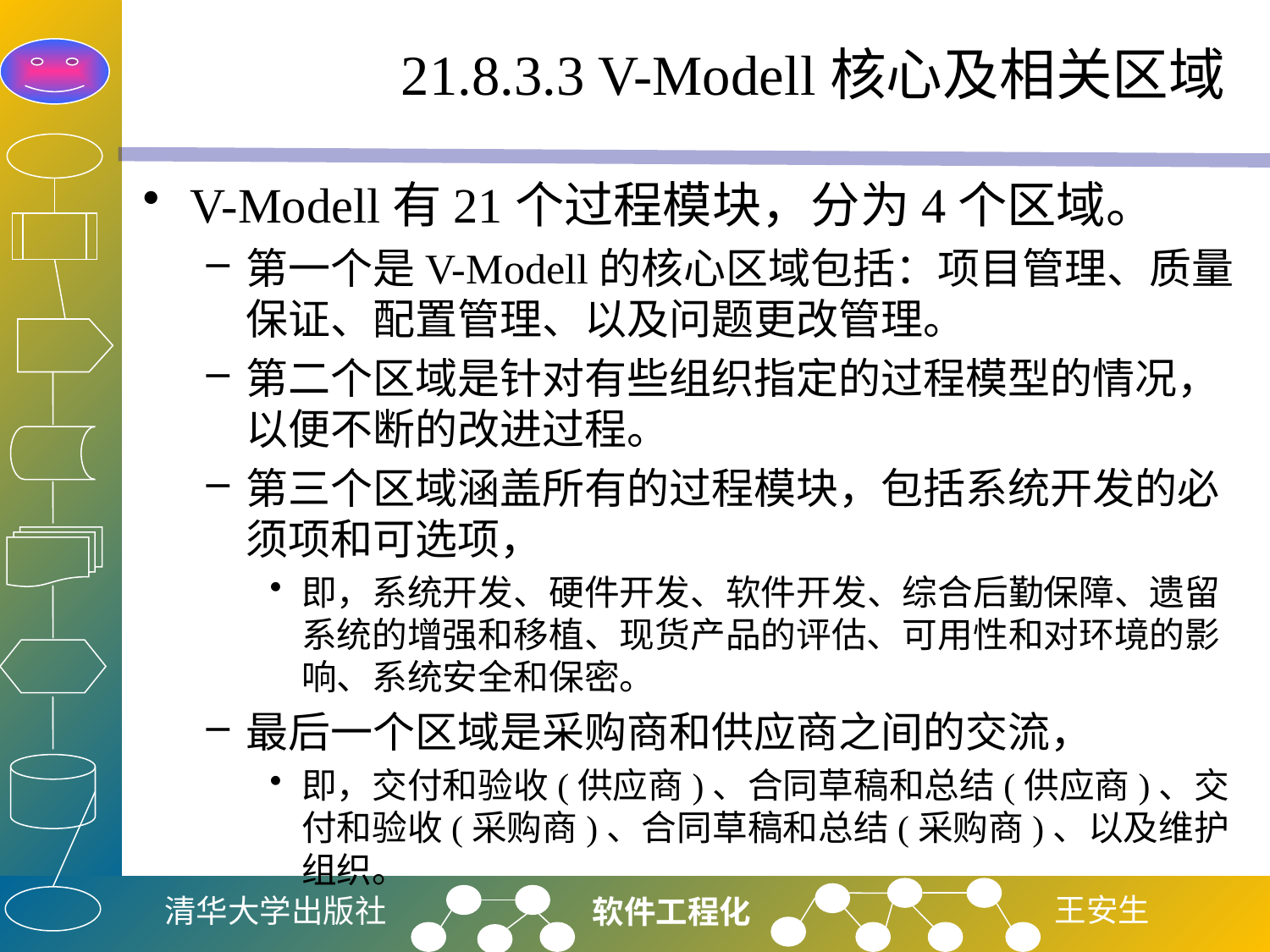

# 21.8.3.3 V-Modell核心及相关区域
V-Modell有21个过程模块，分为4个区域。
第一个是V-Modell的核心区域包括：项目管理、质量保证、配置管理、以及问题更改管理。
第二个区域是针对有些组织指定的过程模型的情况，以便不断的改进过程。
第三个区域涵盖所有的过程模块，包括系统开发的必须项和可选项，
即，系统开发、硬件开发、软件开发、综合后勤保障、遗留系统的增强和移植、现货产品的评估、可用性和对环境的影响、系统安全和保密。
最后一个区域是采购商和供应商之间的交流，
即，交付和验收(供应商)、合同草稿和总结(供应商)、交付和验收(采购商)、合同草稿和总结(采购商)、以及维护组织。